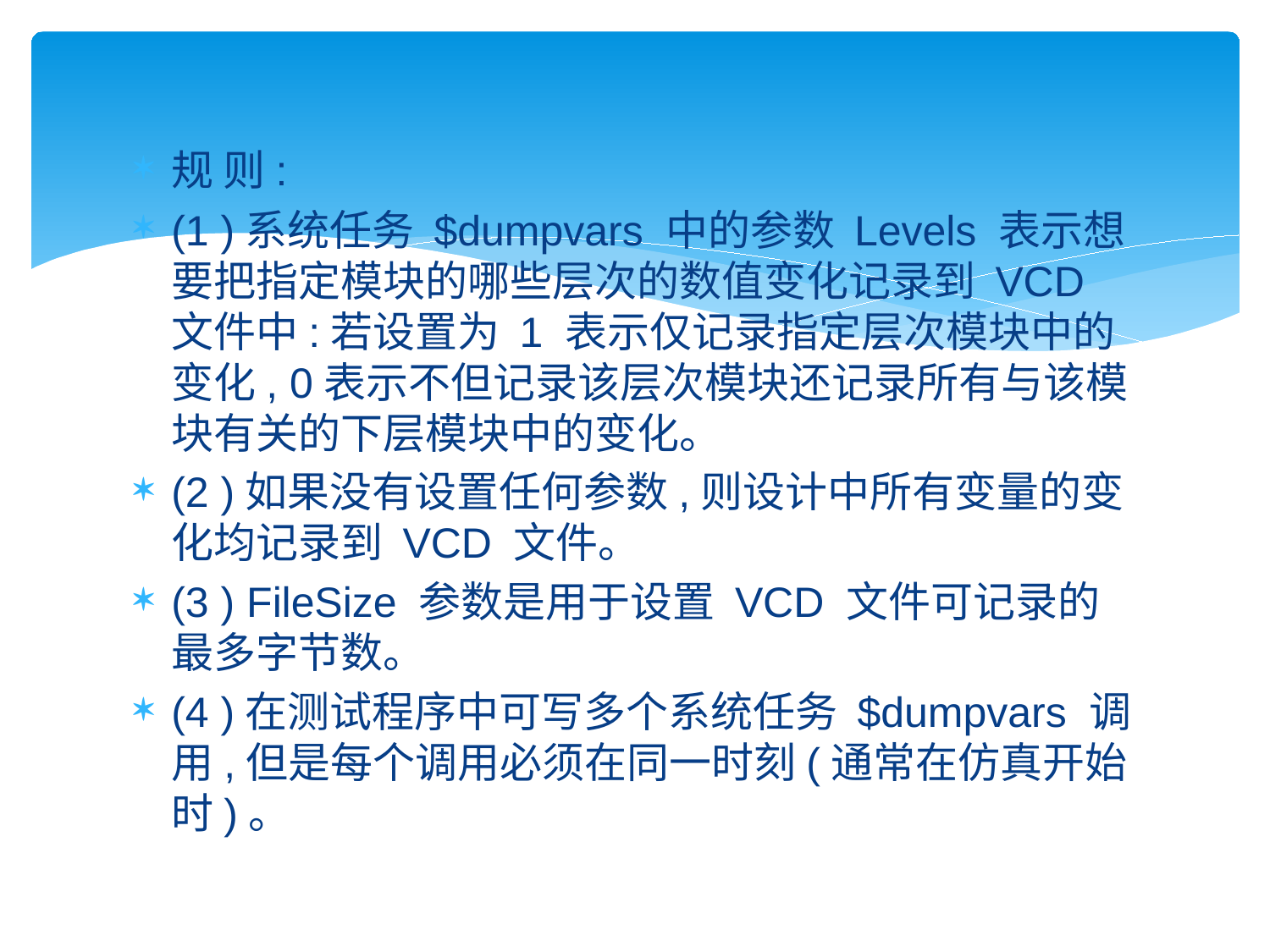

#
规 则:
(1 )系统任务 $dumpvars 中的参数 Levels 表示想要把指定模块的哪些层次的数值变化记录到 VCD 文件中:若设置为 1 表示仅记录指定层次模块中的变化, 0表示不但记录该层次模块还记录所有与该模块有关的下层模块中的变化。
(2 )如果没有设置任何参数,则设计中所有变量的变化均记录到 VCD 文件。
(3 ) FileSize 参数是用于设置 VCD 文件可记录的最多字节数。
(4 )在测试程序中可写多个系统任务 $dumpvars 调用,但是每个调用必须在同一时刻(通常在仿真开始时)。